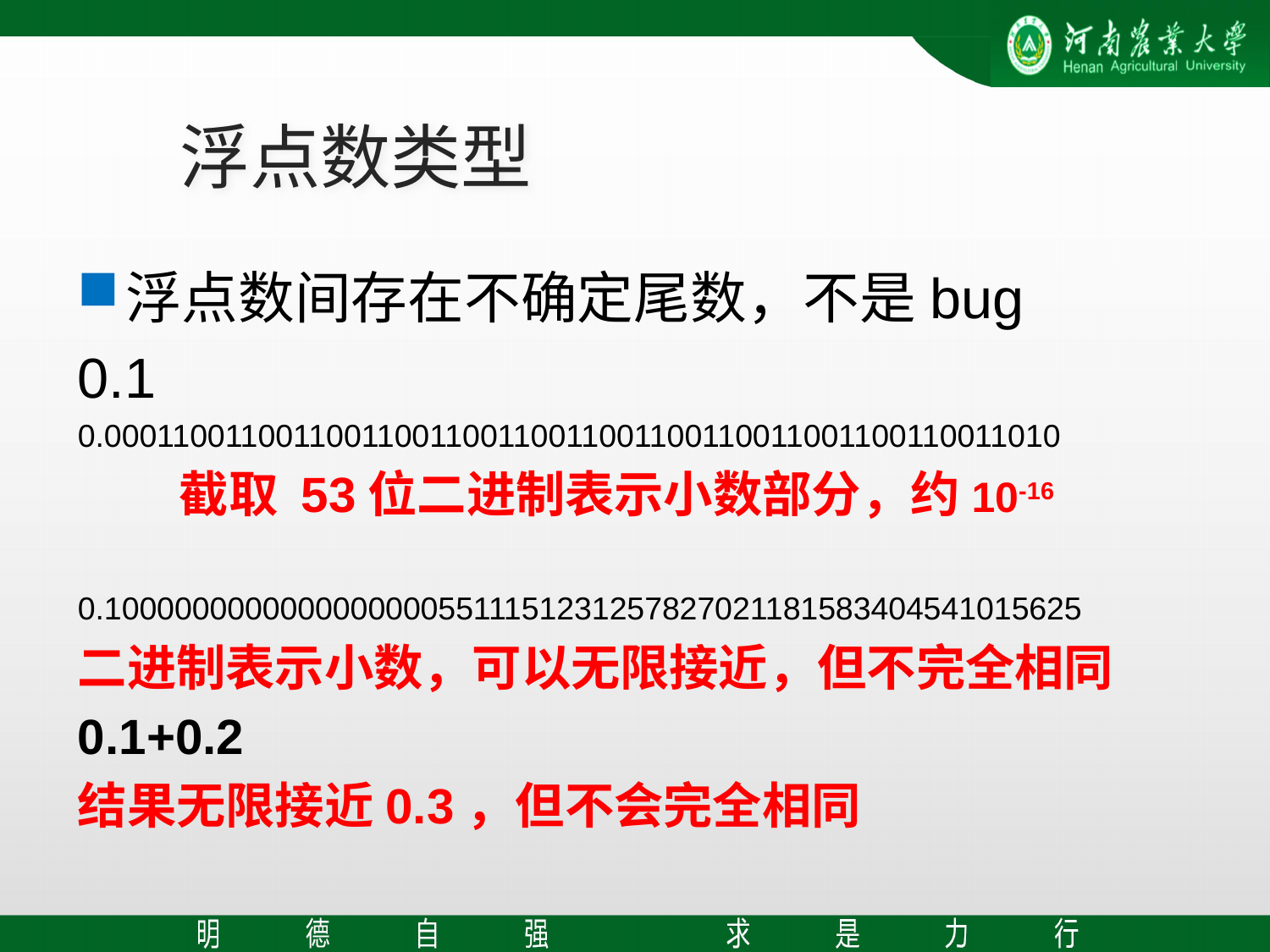

浮点数类型
浮点数间存在不确定尾数，不是bug
0.1
0.00011001100110011001100110011001100110011001100110011010
        截取 53位二进制表示小数部分，约10-16

0.10000000000000000005511151231257827021181583404541015625
二进制表示小数，可以无限接近，但不完全相同
0.1+0.2
结果无限接近0.3，但不会完全相同